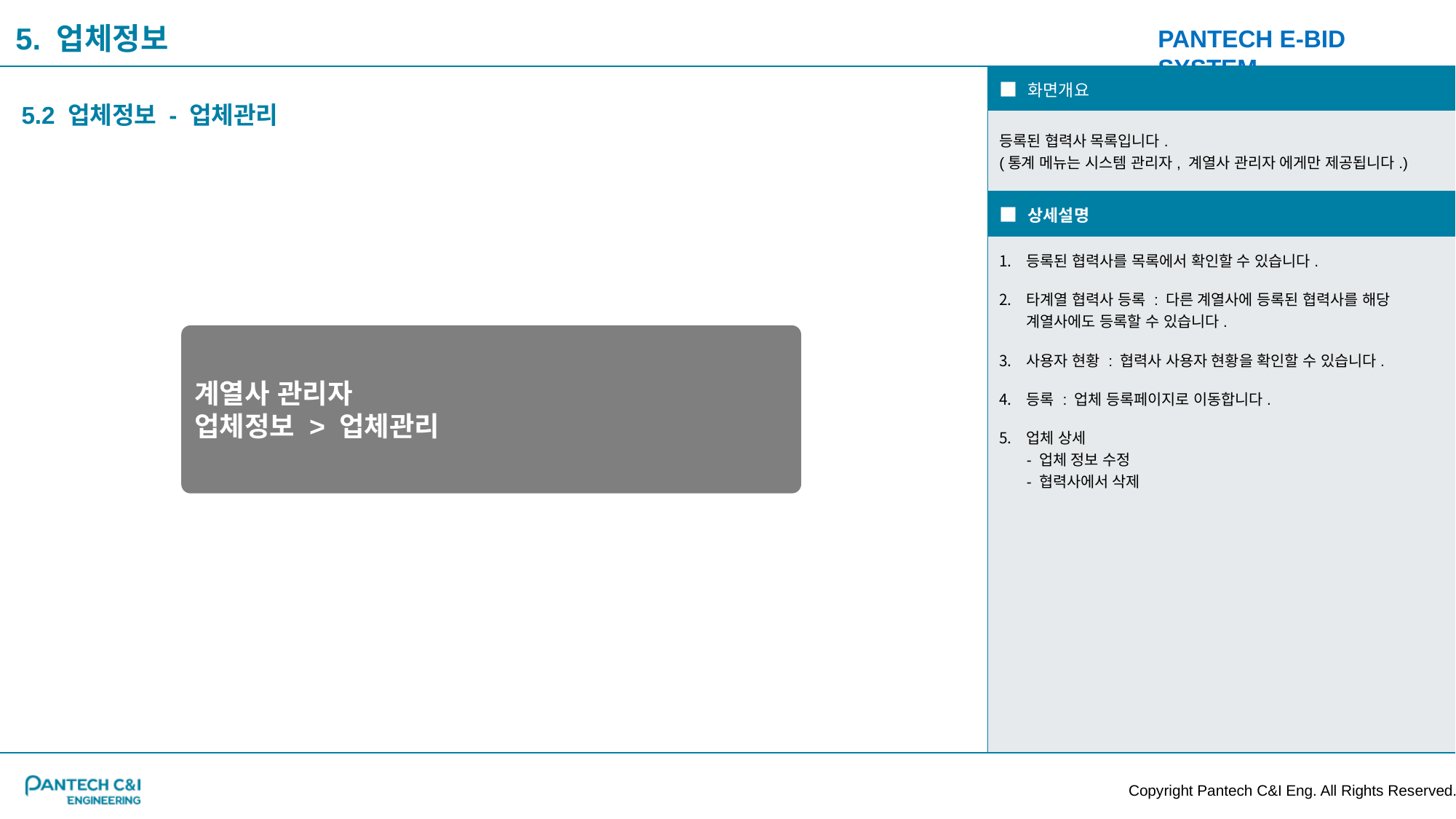

5. 업체정보
| ■ 화면개요 |
| --- |
| 등록된 협력사 목록입니다. (통계 메뉴는 시스템 관리자, 계열사 관리자 에게만 제공됩니다.) |
| ■ 상세설명 |
| 등록된 협력사를 목록에서 확인할 수 있습니다. 타계열 협력사 등록 : 다른 계열사에 등록된 협력사를 해당 계열사에도 등록할 수 있습니다. 사용자 현황 : 협력사 사용자 현황을 확인할 수 있습니다. 등록 : 업체 등록페이지로 이동합니다. 업체 상세 - 업체 정보 수정 - 협력사에서 삭제 |
5.2 업체정보 - 업체관리
계열사 관리자
업체정보 > 업체관리